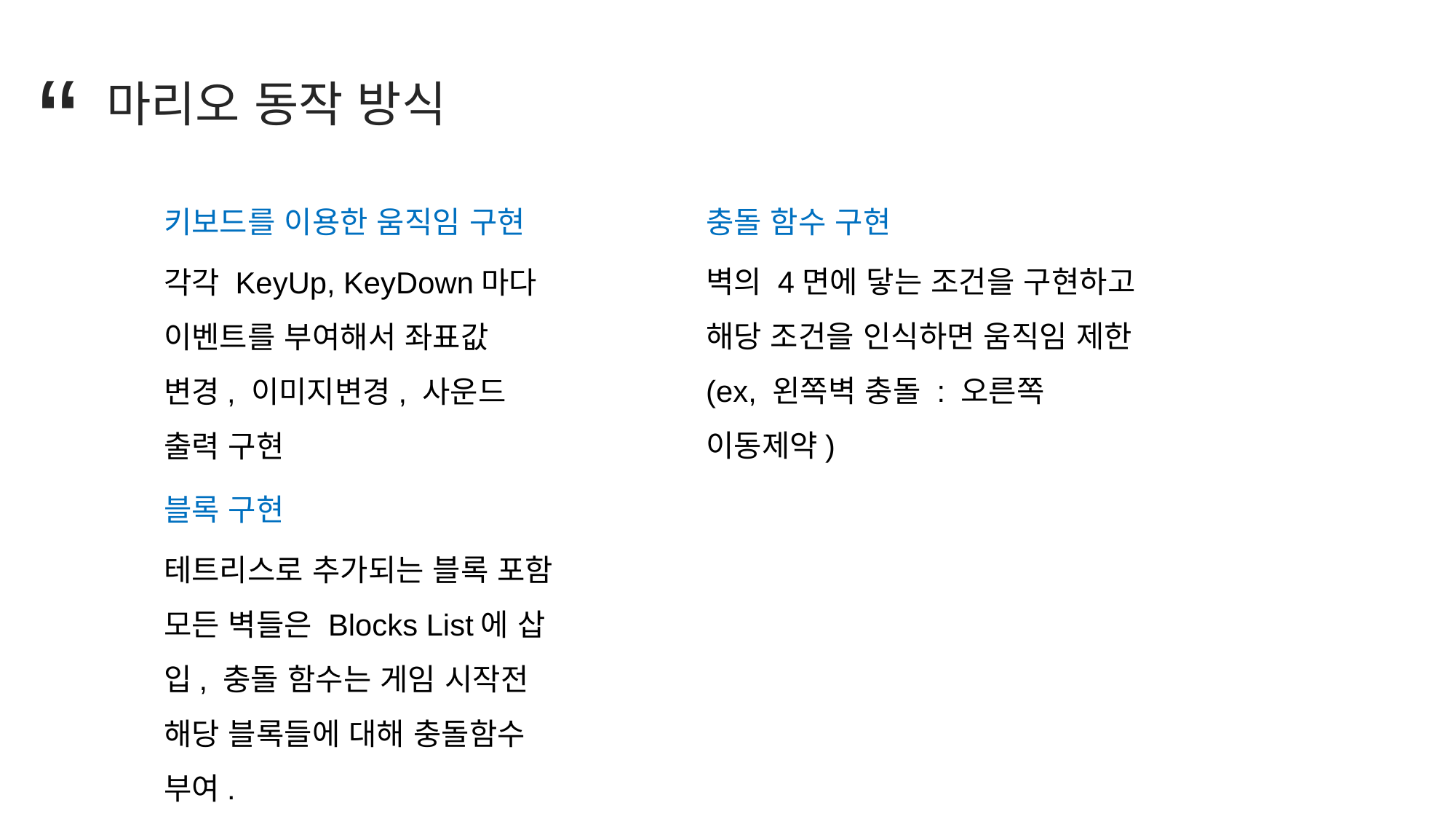

“
마리오 동작 방식
충돌 함수 구현
키보드를 이용한 움직임 구현
벽의 4면에 닿는 조건을 구현하고
해당 조건을 인식하면 움직임 제한(ex, 왼쪽벽 충돌 : 오른쪽 이동제약)
각각 KeyUp, KeyDown마다
이벤트를 부여해서 좌표값
변경, 이미지변경, 사운드
출력 구현
블록 구현
테트리스로 추가되는 블록 포함 모든 벽들은 Blocks List에 삽입, 충돌 함수는 게임 시작전 해당 블록들에 대해 충돌함수 부여.